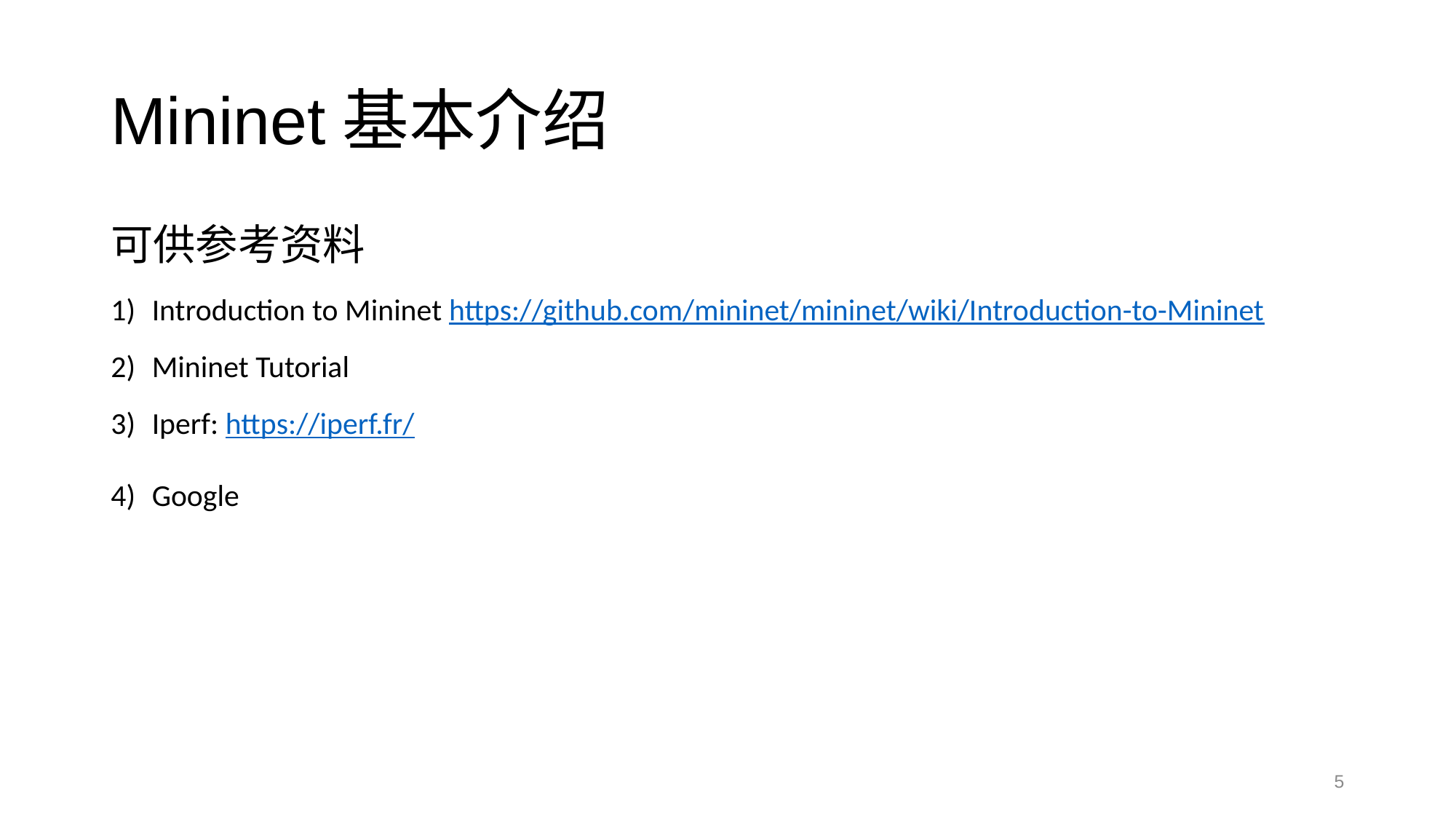

# Mininet基本介绍
可供参考资料
Introduction to Mininet https://github.com/mininet/mininet/wiki/Introduction-to-Mininet
Mininet Tutorial
Iperf: https://iperf.fr/
Google

5